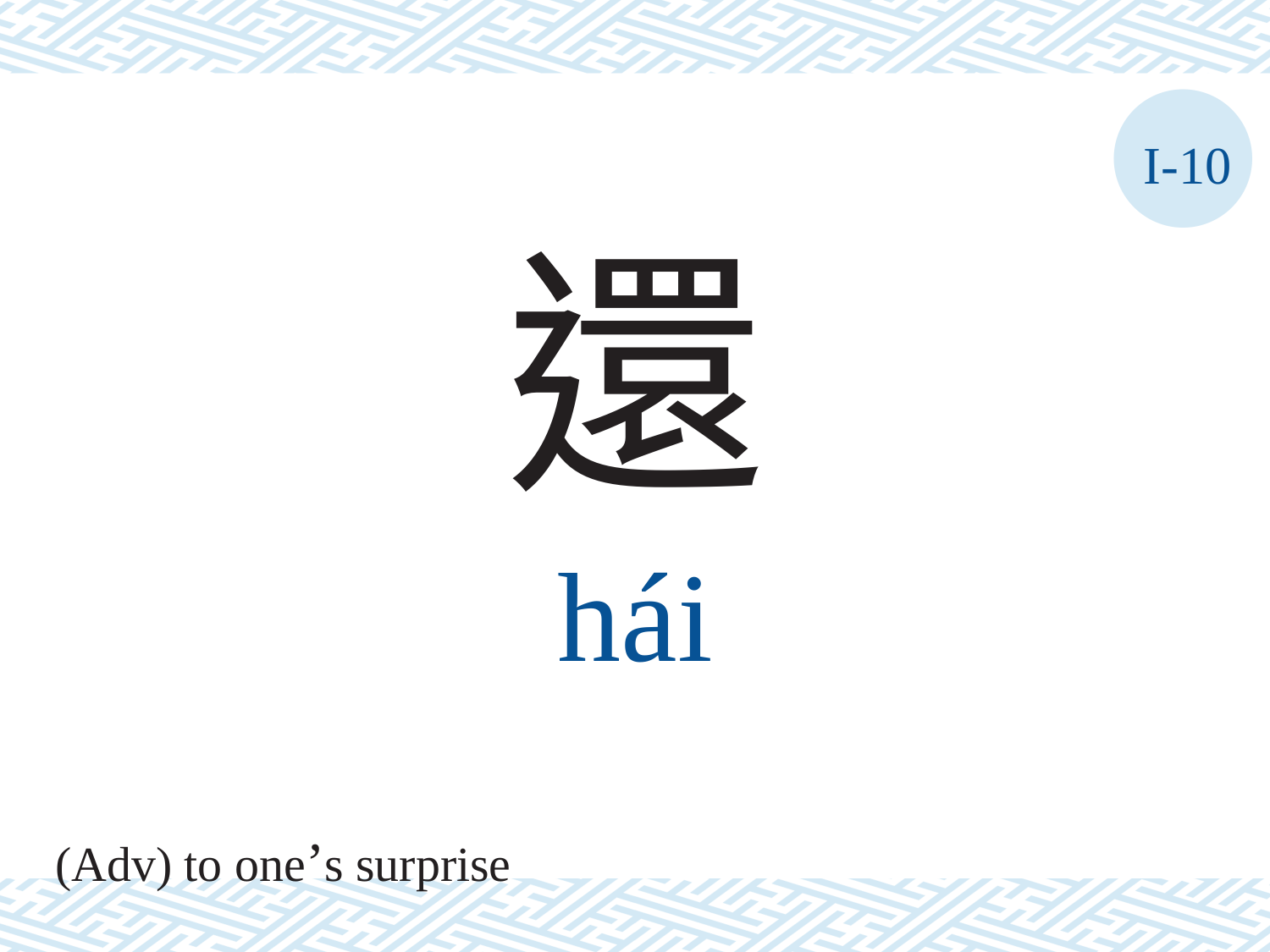

I-10
還
hái
(Adv) to one’s surprise